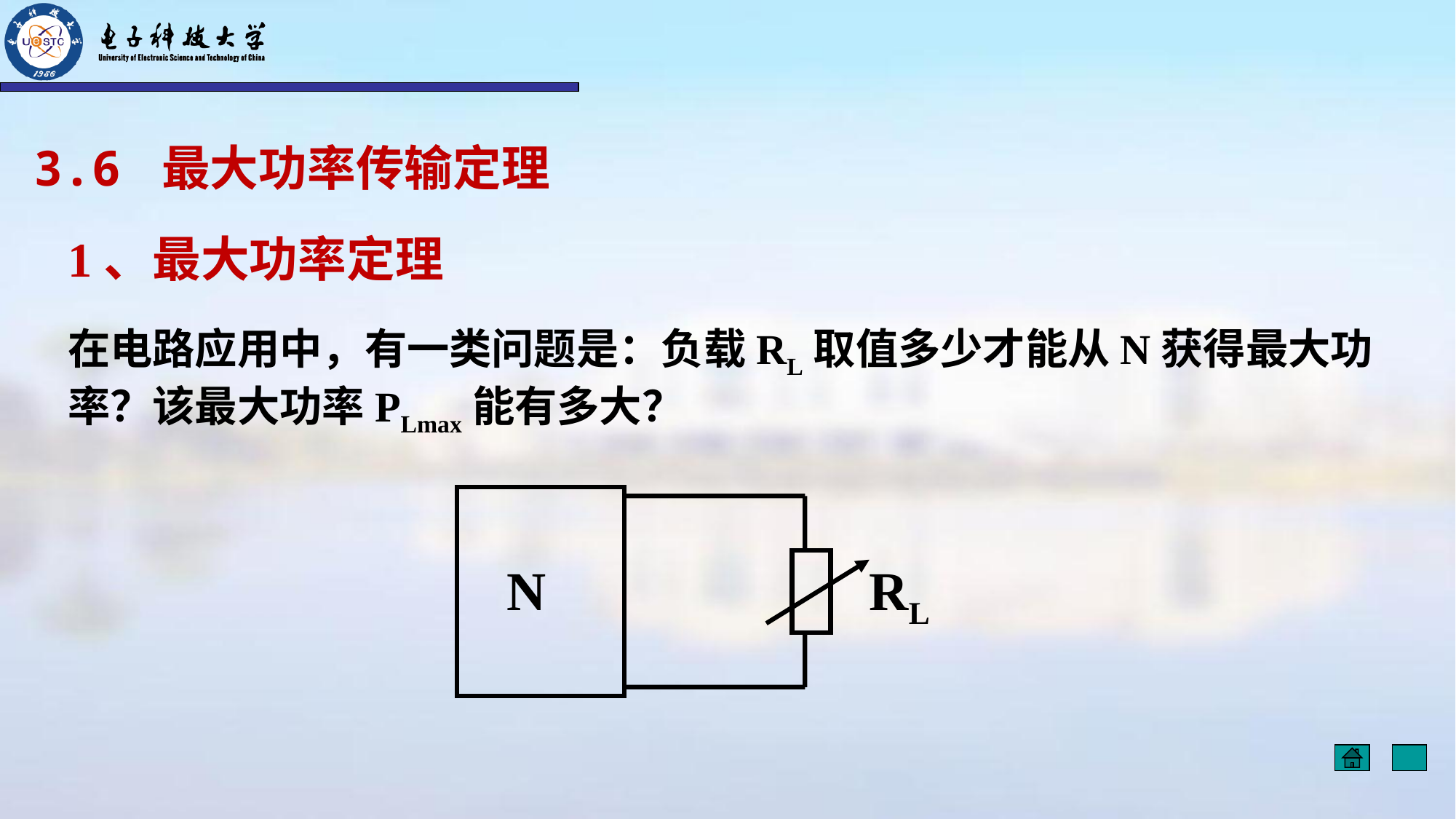

3.6 最大功率传输定理
1、最大功率定理
在电路应用中，有一类问题是：负载RL取值多少才能从N获得最大功率？该最大功率PLmax能有多大？

N

RL